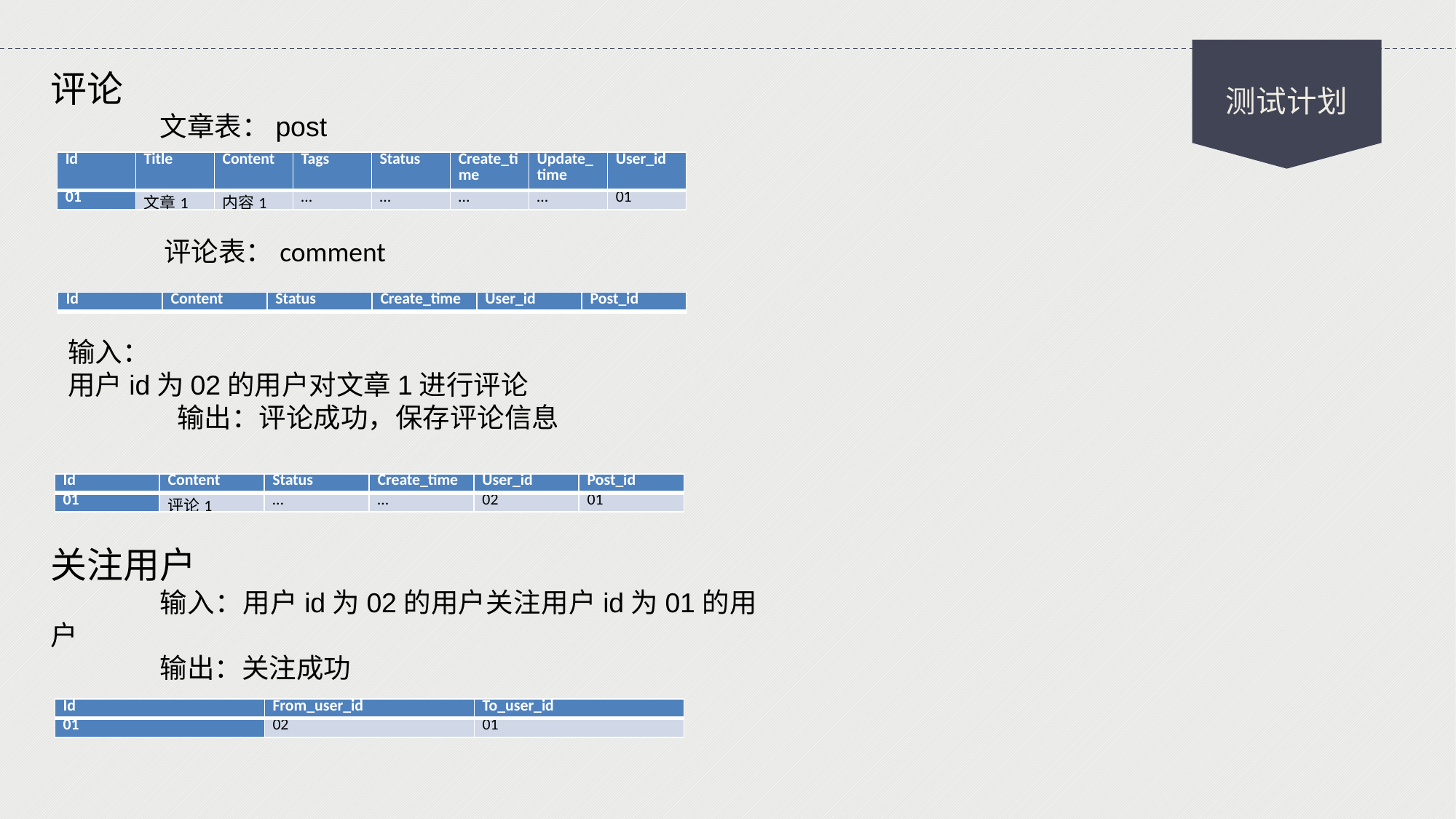

评论
	文章表：post
测试计划
| Id | Title | Content | Tags | Status | Create\_time | Update\_time | User\_id |
| --- | --- | --- | --- | --- | --- | --- | --- |
| 01 | 文章1 | 内容1 | … | … | … | … | 01 |
评论表：comment
| Id | Content | Status | Create\_time | User\_id | Post\_id |
| --- | --- | --- | --- | --- | --- |
输入：
用户id为02的用户对文章1进行评论
	输出：评论成功，保存评论信息
| Id | Content | Status | Create\_time | User\_id | Post\_id |
| --- | --- | --- | --- | --- | --- |
| 01 | 评论1 | … | … | 02 | 01 |
关注用户
	输入：用户id为02的用户关注用户id为01的用户
	输出：关注成功
| Id | From\_user\_id | To\_user\_id |
| --- | --- | --- |
| 01 | 02 | 01 |